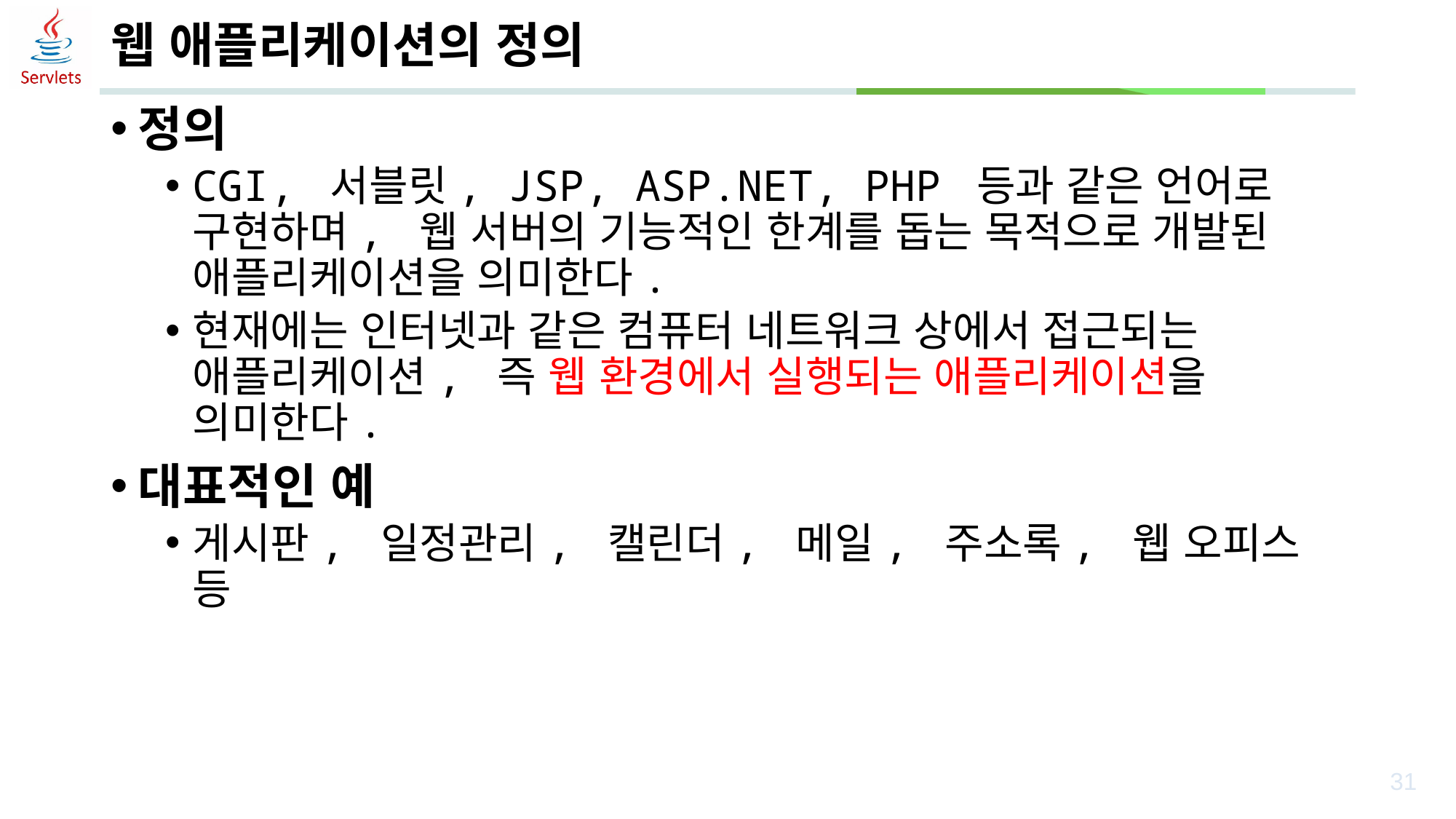

# 웹 애플리케이션의 정의
정의
CGI, 서블릿, JSP, ASP.NET, PHP 등과 같은 언어로 구현하며, 웹 서버의 기능적인 한계를 돕는 목적으로 개발된 애플리케이션을 의미한다.
현재에는 인터넷과 같은 컴퓨터 네트워크 상에서 접근되는 애플리케이션, 즉 웹 환경에서 실행되는 애플리케이션을 의미한다.
대표적인 예
게시판, 일정관리, 캘린더, 메일, 주소록, 웹 오피스 등
31